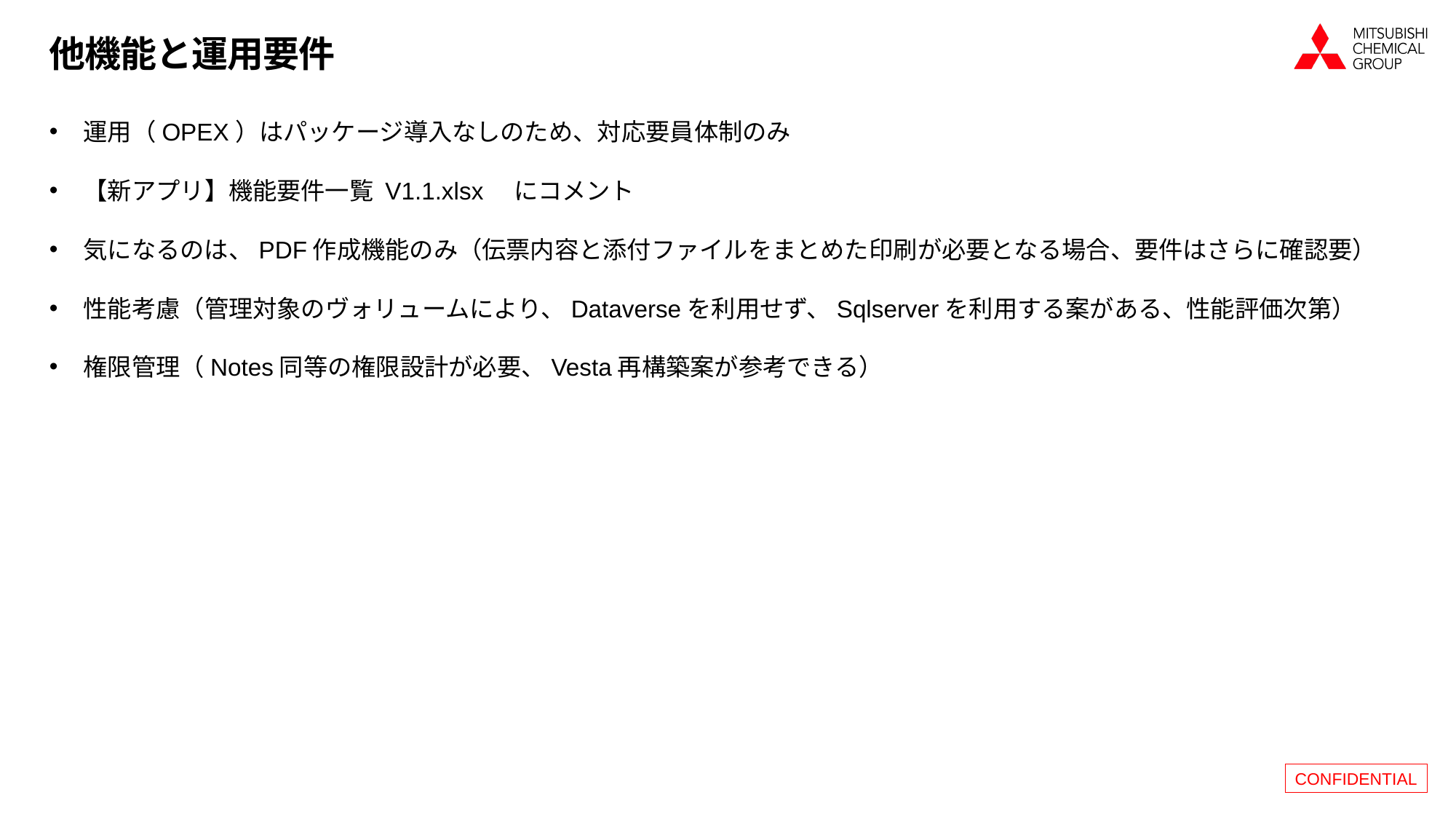

# 他機能と運用要件
運用（OPEX）はパッケージ導入なしのため、対応要員体制のみ
【新アプリ】機能要件一覧 V1.1.xlsx　にコメント
気になるのは、PDF作成機能のみ（伝票内容と添付ファイルをまとめた印刷が必要となる場合、要件はさらに確認要）
性能考慮（管理対象のヴォリュームにより、Dataverseを利用せず、Sqlserverを利用する案がある、性能評価次第）
権限管理（Notes同等の権限設計が必要、Vesta再構築案が参考できる）